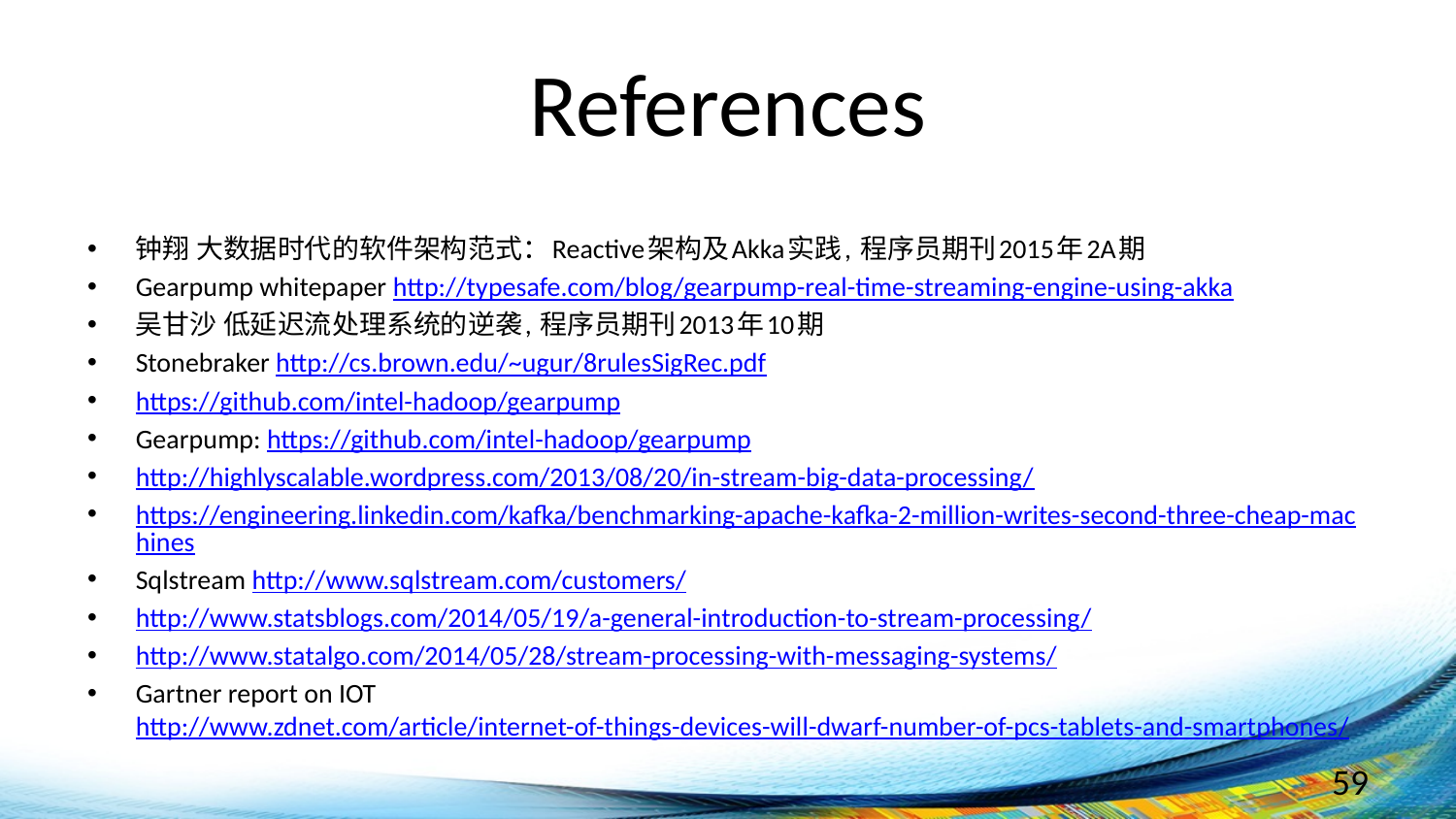

# References
钟翔 大数据时代的软件架构范式：Reactive架构及Akka实践, 程序员期刊2015年2A期
Gearpump whitepaper http://typesafe.com/blog/gearpump-real-time-streaming-engine-using-akka
吴甘沙 低延迟流处理系统的逆袭, 程序员期刊2013年10期
Stonebraker http://cs.brown.edu/~ugur/8rulesSigRec.pdf
https://github.com/intel-hadoop/gearpump
Gearpump: https://github.com/intel-hadoop/gearpump
http://highlyscalable.wordpress.com/2013/08/20/in-stream-big-data-processing/
https://engineering.linkedin.com/kafka/benchmarking-apache-kafka-2-million-writes-second-three-cheap-machines
Sqlstream http://www.sqlstream.com/customers/
http://www.statsblogs.com/2014/05/19/a-general-introduction-to-stream-processing/
http://www.statalgo.com/2014/05/28/stream-processing-with-messaging-systems/
Gartner report on IOT http://www.zdnet.com/article/internet-of-things-devices-will-dwarf-number-of-pcs-tablets-and-smartphones/

59